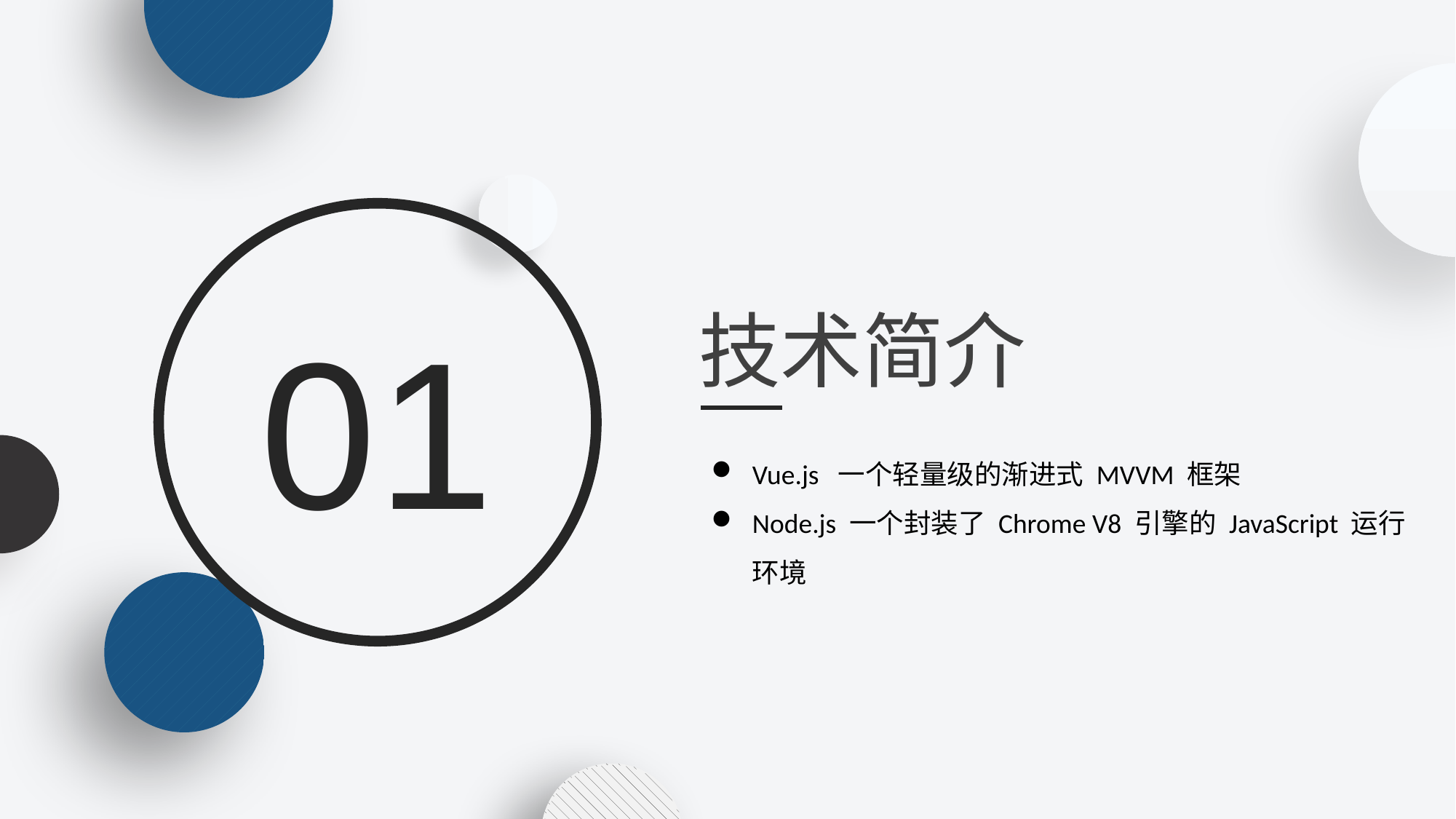

技术简介
01

Vue.js  一个轻量级的渐进式 MVVM 框架
Node.js 一个封装了 Chrome V8 引擎的 JavaScript 运行环境